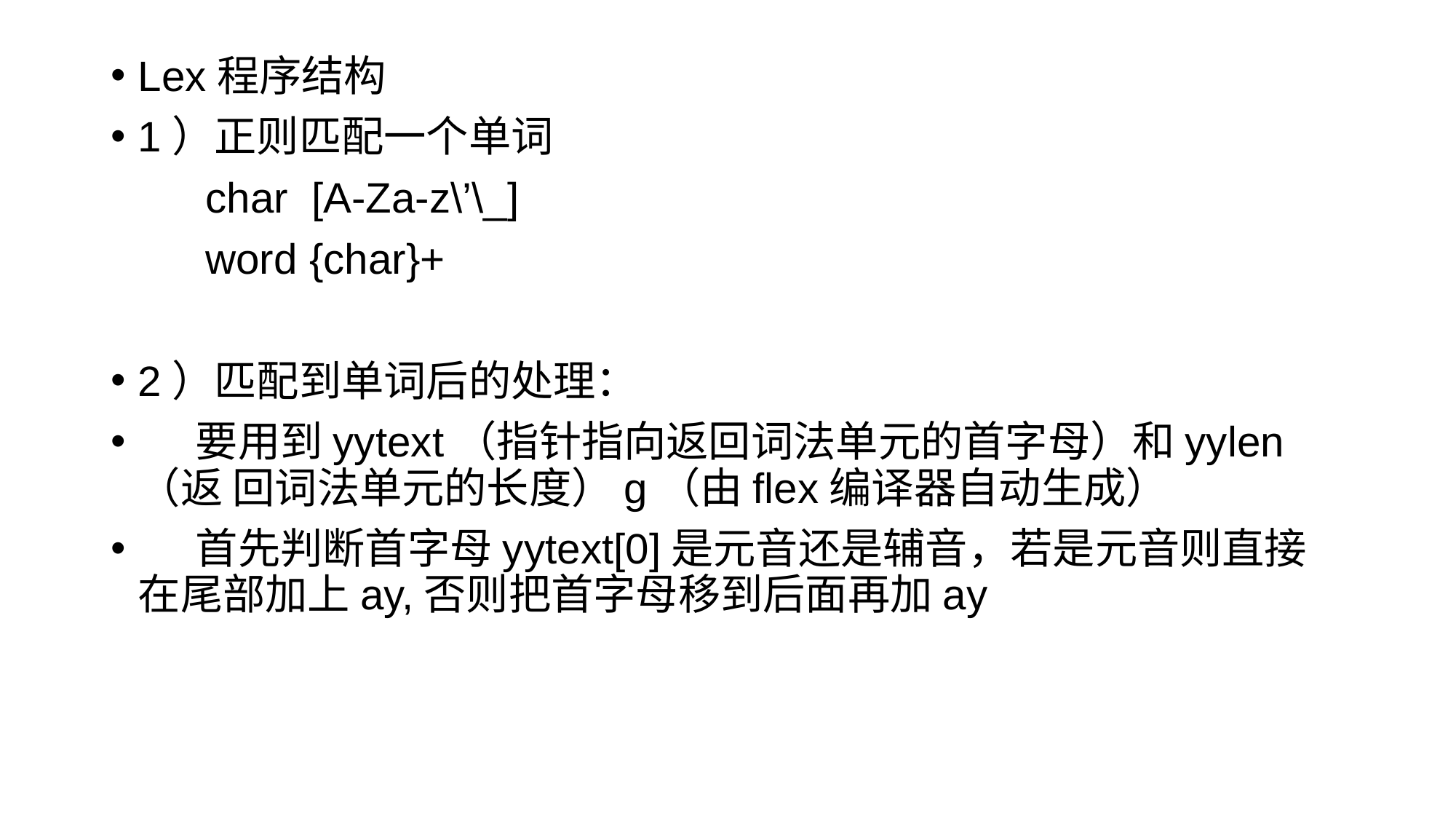

Lex程序结构
1）正则匹配一个单词
        char  [A-Za-z\’\_]
        word {char}+

2）匹配到单词后的处理：
     要用到yytext（指针指向返回词法单元的首字母）和yylen（返 回词法单元的长度）g（由flex编译器自动生成）
     首先判断首字母yytext[0]是元音还是辅音，若是元音则直接在尾部加上ay,否则把首字母移到后面再加ay